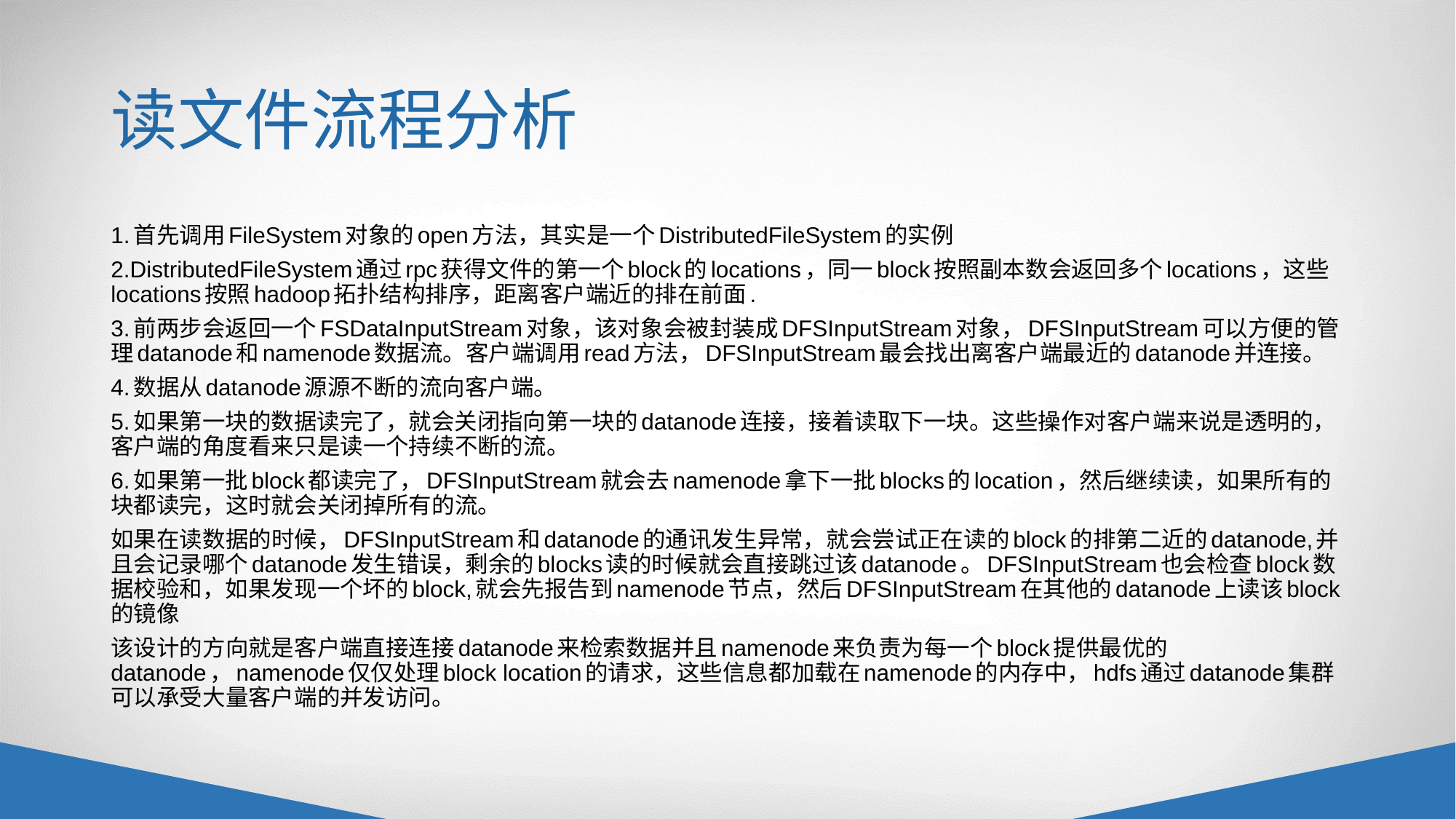

# 读文件流程分析
1.首先调用FileSystem对象的open方法，其实是一个DistributedFileSystem的实例
2.DistributedFileSystem通过rpc获得文件的第一个block的locations，同一block按照副本数会返回多个locations，这些locations按照hadoop拓扑结构排序，距离客户端近的排在前面.
3.前两步会返回一个FSDataInputStream对象，该对象会被封装成DFSInputStream对象，DFSInputStream可以方便的管理datanode和namenode数据流。客户端调用read方法，DFSInputStream最会找出离客户端最近的datanode并连接。
4.数据从datanode源源不断的流向客户端。
5.如果第一块的数据读完了，就会关闭指向第一块的datanode连接，接着读取下一块。这些操作对客户端来说是透明的，客户端的角度看来只是读一个持续不断的流。
6.如果第一批block都读完了，DFSInputStream就会去namenode拿下一批blocks的location，然后继续读，如果所有的块都读完，这时就会关闭掉所有的流。
如果在读数据的时候，DFSInputStream和datanode的通讯发生异常，就会尝试正在读的block的排第二近的datanode,并且会记录哪个datanode发生错误，剩余的blocks读的时候就会直接跳过该datanode。DFSInputStream也会检查block数据校验和，如果发现一个坏的block,就会先报告到namenode节点，然后DFSInputStream在其他的datanode上读该block的镜像
该设计的方向就是客户端直接连接datanode来检索数据并且namenode来负责为每一个block提供最优的datanode，namenode仅仅处理block location的请求，这些信息都加载在namenode的内存中，hdfs通过datanode集群可以承受大量客户端的并发访问。